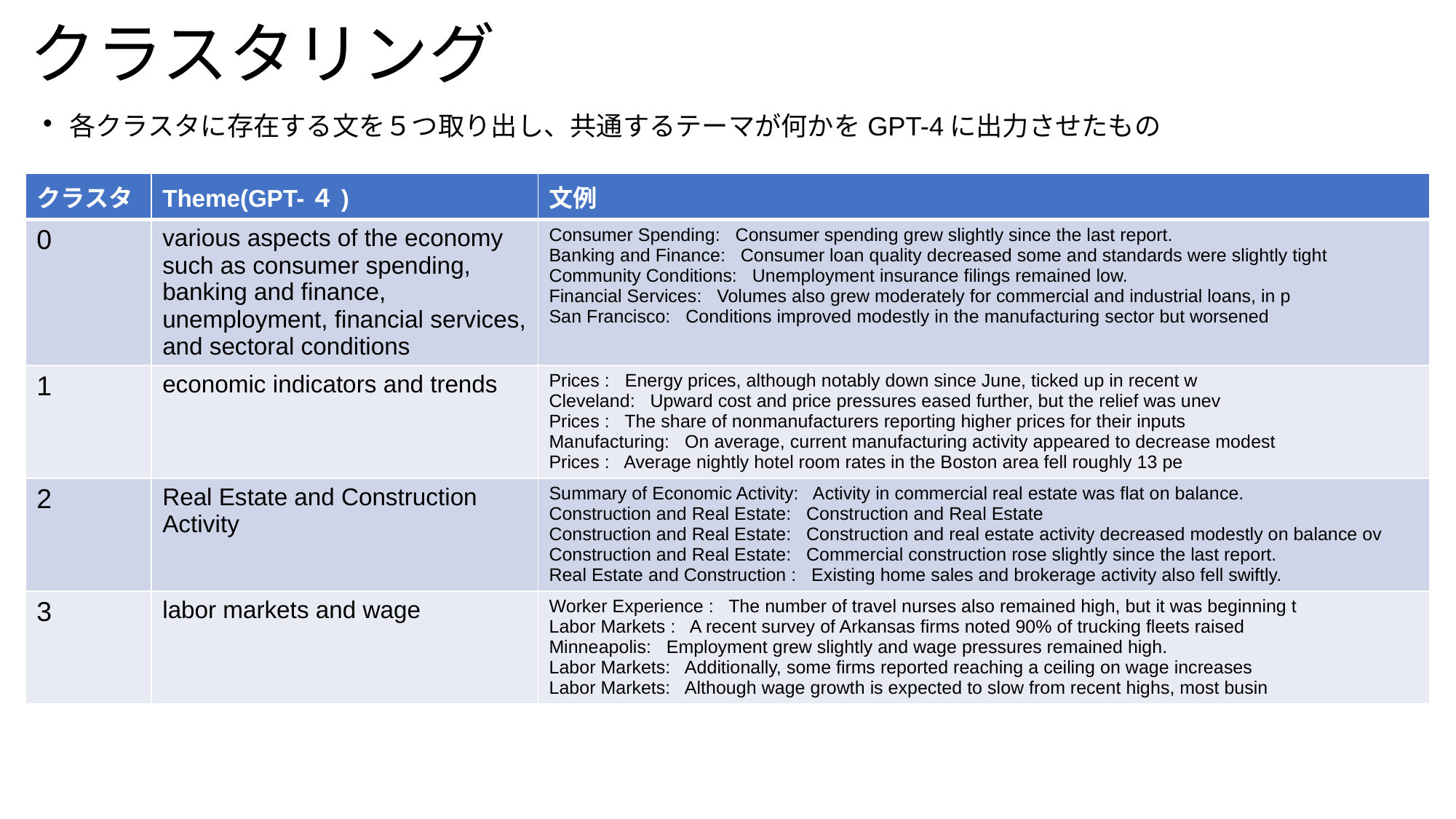

# クラスタリング
各クラスタに存在する文を５つ取り出し、共通するテーマが何かをGPT-4に出力させたもの
| クラスタ | Theme(GPT-４) | 文例 |
| --- | --- | --- |
| 0 | various aspects of the economy such as consumer spending, banking and finance, unemployment, financial services, and sectoral conditions | Consumer Spending: Consumer spending grew slightly since the last report. Banking and Finance: Consumer loan quality decreased some and standards were slightly tight Community Conditions: Unemployment insurance filings remained low. Financial Services: Volumes also grew moderately for commercial and industrial loans, in p San Francisco: Conditions improved modestly in the manufacturing sector but worsened |
| 1 | economic indicators and trends | Prices : Energy prices, although notably down since June, ticked up in recent w Cleveland: Upward cost and price pressures eased further, but the relief was unev Prices : The share of nonmanufacturers reporting higher prices for their inputs Manufacturing: On average, current manufacturing activity appeared to decrease modest Prices : Average nightly hotel room rates in the Boston area fell roughly 13 pe |
| 2 | Real Estate and Construction Activity | Summary of Economic Activity: Activity in commercial real estate was flat on balance. Construction and Real Estate: Construction and Real Estate Construction and Real Estate: Construction and real estate activity decreased modestly on balance ov Construction and Real Estate: Commercial construction rose slightly since the last report. Real Estate and Construction : Existing home sales and brokerage activity also fell swiftly. |
| 3 | labor markets and wage | Worker Experience : The number of travel nurses also remained high, but it was beginning t Labor Markets : A recent survey of Arkansas firms noted 90% of trucking fleets raised Minneapolis: Employment grew slightly and wage pressures remained high. Labor Markets: Additionally, some firms reported reaching a ceiling on wage increases Labor Markets: Although wage growth is expected to slow from recent highs, most busin |